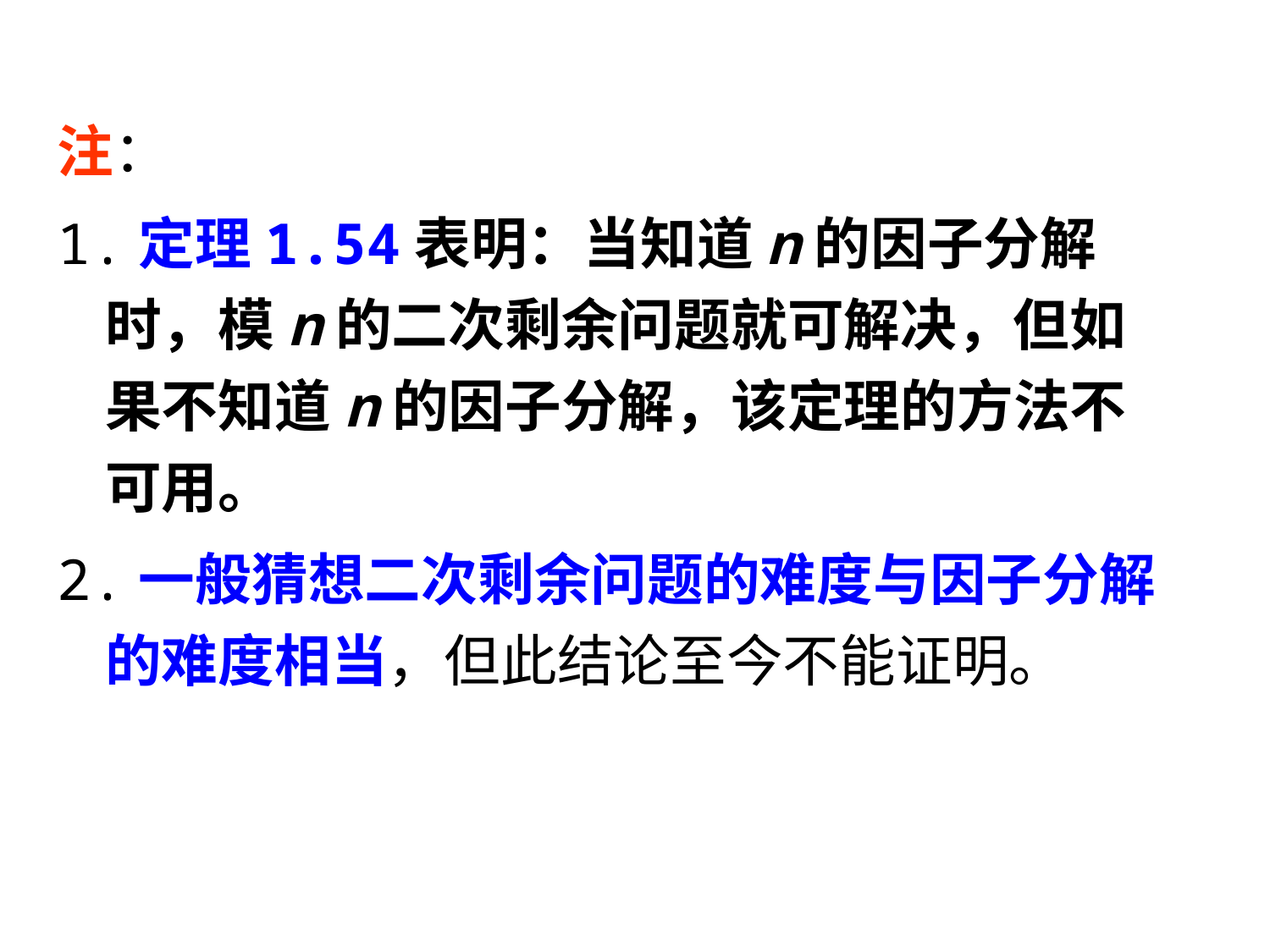

注：
1.定理1.54表明：当知道n的因子分解时，模n的二次剩余问题就可解决，但如果不知道n的因子分解，该定理的方法不可用。
2.一般猜想二次剩余问题的难度与因子分解的难度相当，但此结论至今不能证明。